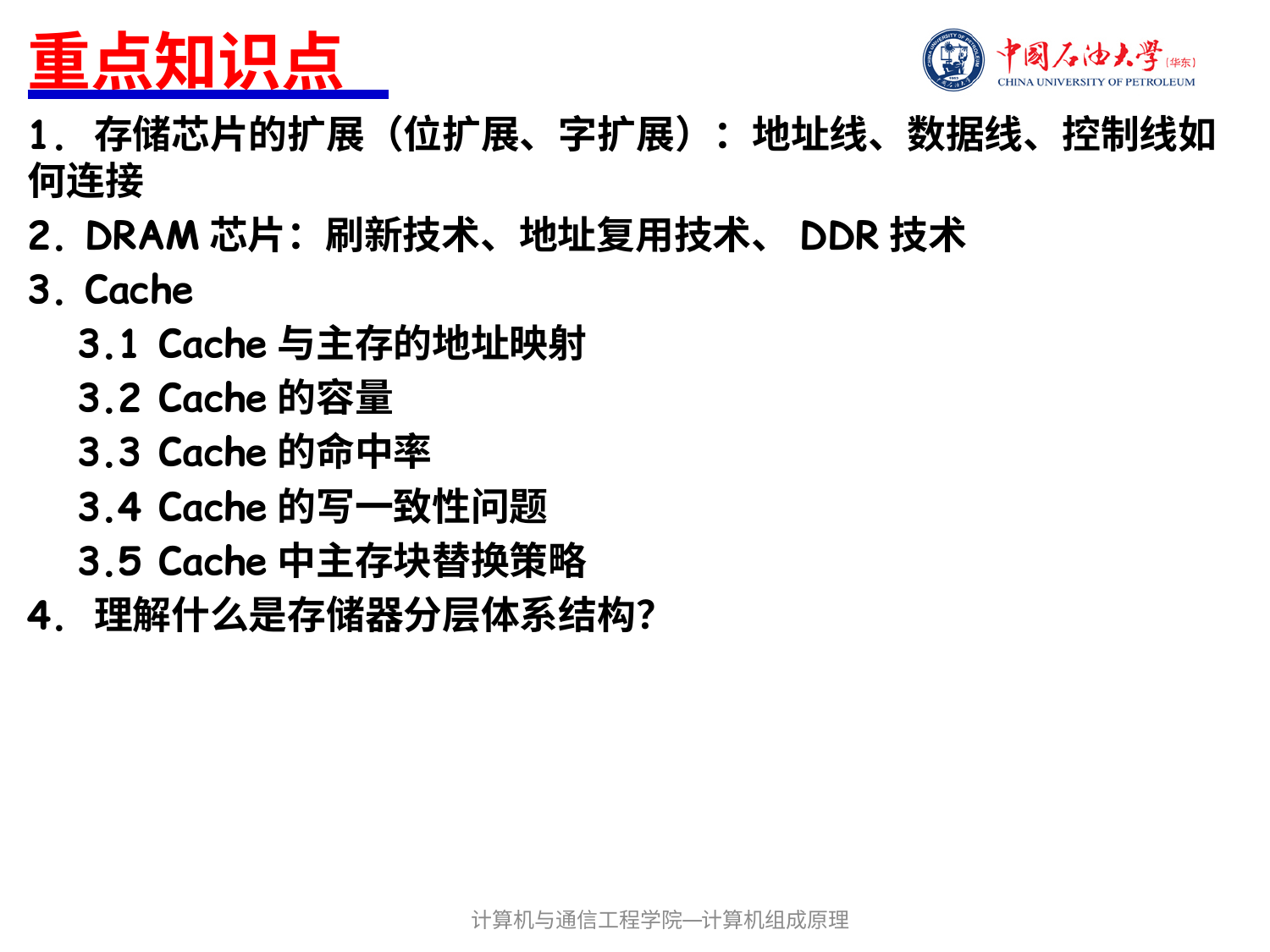

# 重点知识点
1. 存储芯片的扩展（位扩展、字扩展）：地址线、数据线、控制线如何连接
2. DRAM芯片：刷新技术、地址复用技术、DDR技术
3. Cache
   3.1 Cache与主存的地址映射
   3.2 Cache的容量
   3.3 Cache的命中率
   3.4 Cache的写一致性问题
   3.5 Cache中主存块替换策略
4. 理解什么是存储器分层体系结构？

计算机与通信工程学院—计算机组成原理
3